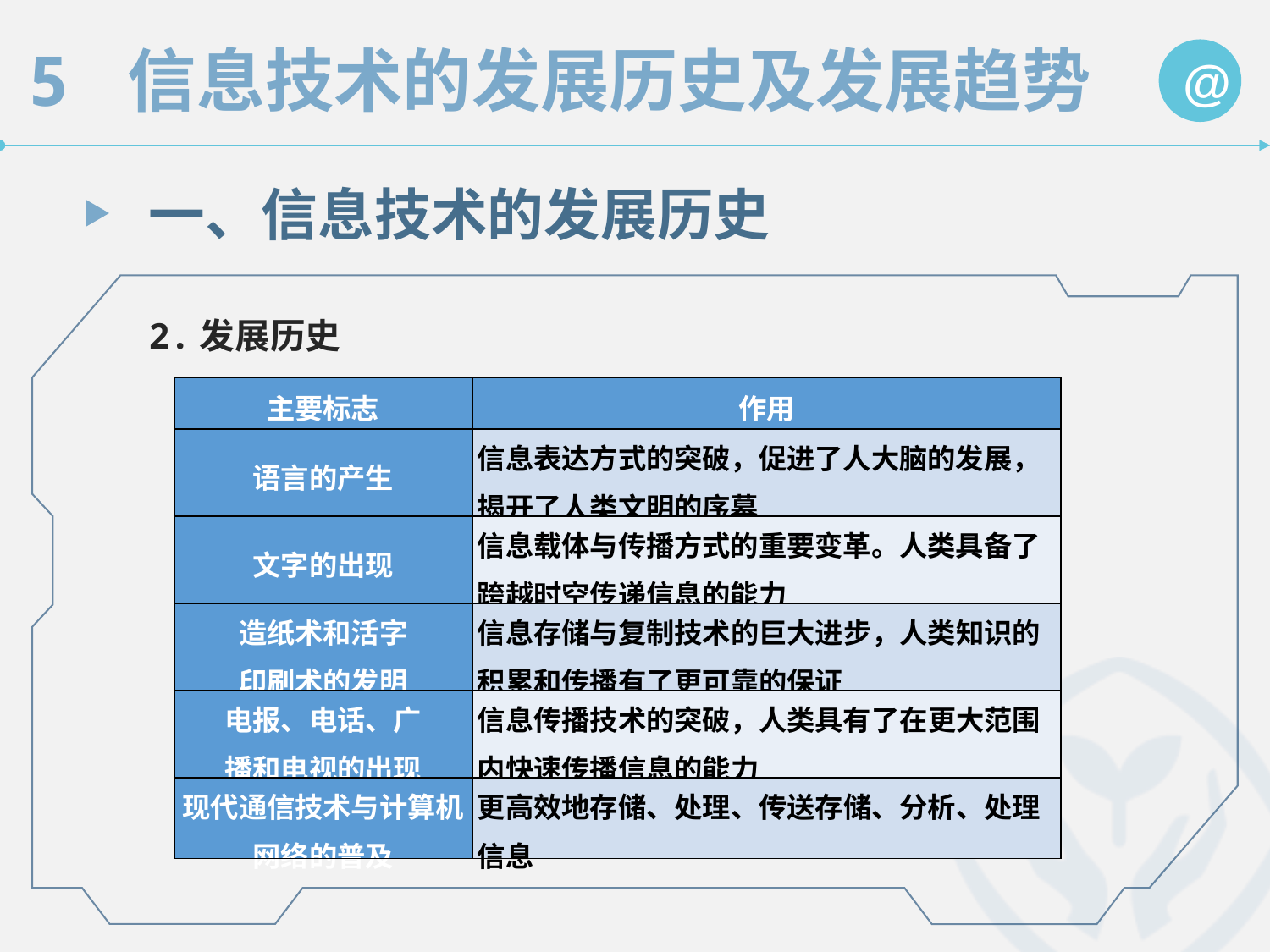

一、信息技术的发展历史

2.发展历史
| 主要标志 | 作用 |
| --- | --- |
| 语言的产生 | 信息表达方式的突破，促进了人大脑的发展，揭开了人类文明的序幕 |
| 文字的出现 | 信息载体与传播方式的重要变革。人类具备了跨越时空传递信息的能力 |
| 造纸术和活字 印刷术的发明 | 信息存储与复制技术的巨大进步，人类知识的积累和传播有了更可靠的保证 |
| 电报、电话、广 播和电视的出现 | 信息传播技术的突破，人类具有了在更大范围内快速传播信息的能力 |
| 现代通信技术与计算机网络的普及 | 更高效地存储、处理、传送存储、分析、处理信息 |